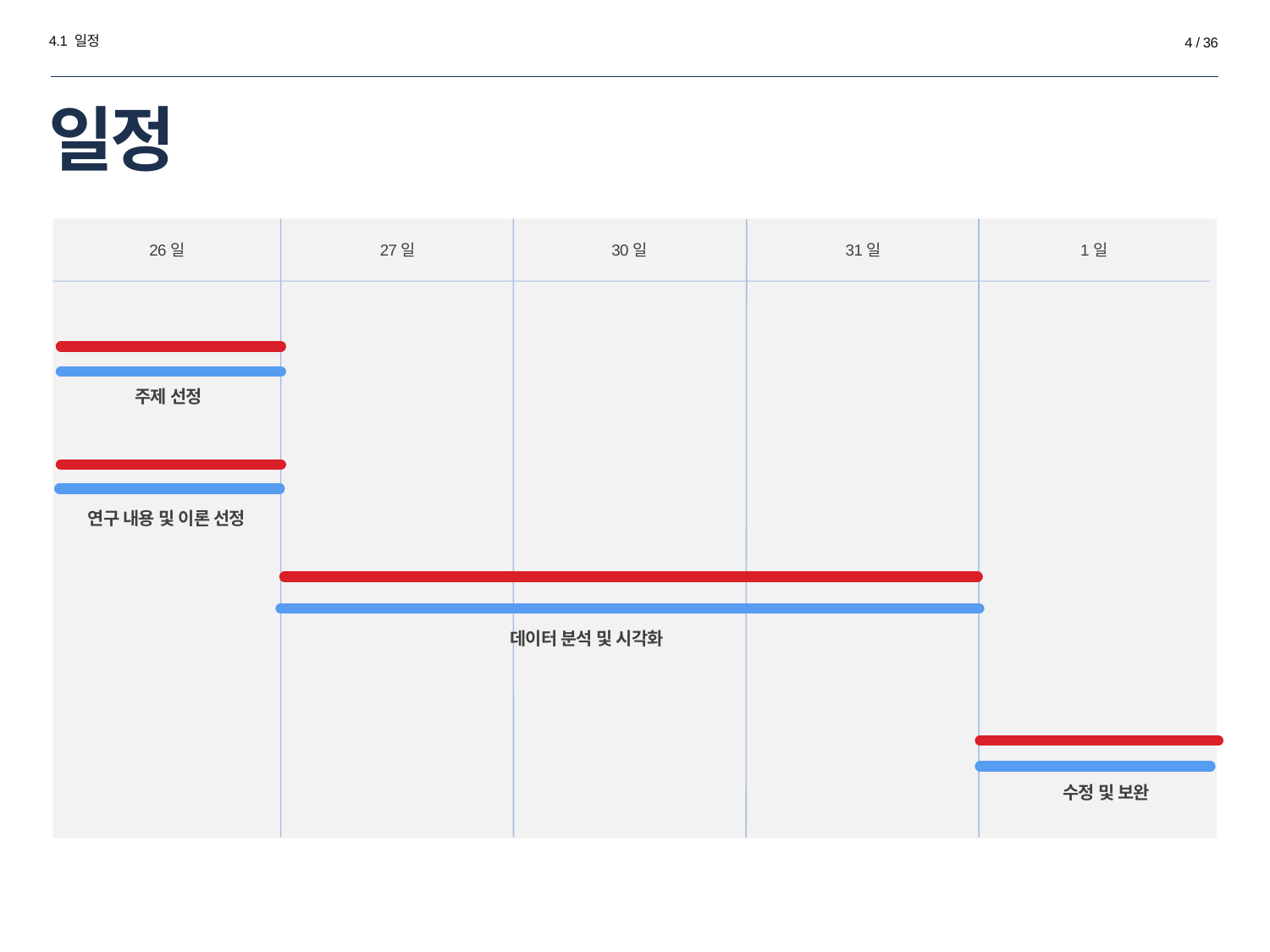

4.1 일정
4 / 36
# 일정

26일
27일
30일
31일
1일

주제 선정
연구 내용 및 이론 선정
데이터 분석 및 시각화
수정 및 보완